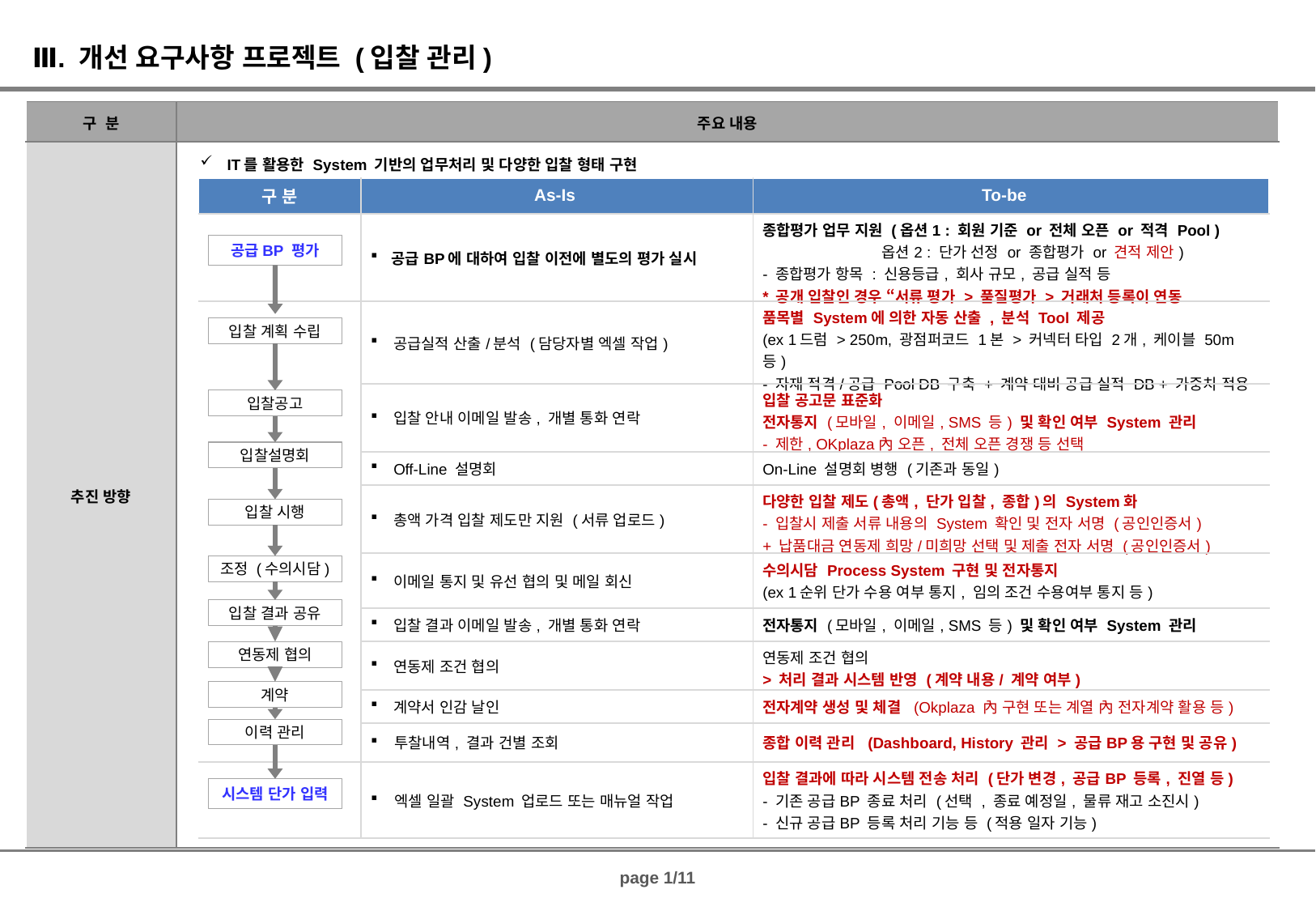

Ⅲ. 개선 요구사항 프로젝트 (입찰 관리)
| 구 분 | 주요 내용 |
| --- | --- |
| 추진 방향 | IT를 활용한 System 기반의 업무처리 및 다양한 입찰 형태 구현 |
| 구 분 | As-Is | To-be |
| --- | --- | --- |
|  | 공급BP에 대하여 입찰 이전에 별도의 평가 실시 | 종합평가 업무 지원 (옵션1 : 회원 기준 or 전체 오픈 or 적격 Pool ) 옵션2 : 단가 선정 or 종합평가 or 견적 제안) - 종합평가 항목 : 신용등급, 회사 규모, 공급 실적 등 \* 공개 입찰인 경우 “서류 평가 > 품질평가 > 거래처 등록이 연동 |
|  | 공급실적 산출/분석 (담당자별 엑셀 작업) | 품목별 System에 의한 자동 산출 , 분석 Tool 제공 (ex 1드럼 > 250m, 광점퍼코드 1본 > 커넥터 타입 2개, 케이블 50m 등) - 자재 적격/공급 Pool DB 구축 + 계약 대비 공급 실적 DB + 가중치 적용 |
|  | 입찰 안내 이메일 발송, 개별 통화 연락 | 입찰 공고문 표준화 전자통지 (모바일, 이메일, SMS 등) 및 확인 여부 System 관리 - 제한, OKplaza內 오픈, 전체 오픈 경쟁 등 선택 |
|  | Off-Line 설명회 | On-Line 설명회 병행 (기존과 동일) |
|  | 총액 가격 입찰 제도만 지원 (서류 업로드) | 다양한 입찰 제도(총액, 단가 입찰, 종합)의 System화 - 입찰시 제출 서류 내용의 System 확인 및 전자 서명 (공인인증서) + 납품대금 연동제 희망/미희망 선택 및 제출 전자 서명 (공인인증서) |
|  | 이메일 통지 및 유선 협의 및 메일 회신 | 수의시담 Process System 구현 및 전자통지 (ex 1순위 단가 수용 여부 통지, 임의 조건 수용여부 통지 등) |
|  | 입찰 결과 이메일 발송, 개별 통화 연락 | 전자통지 (모바일, 이메일, SMS 등) 및 확인 여부 System 관리 |
|  | 연동제 조건 협의 | 연동제 조건 협의 > 처리 결과 시스템 반영 (계약 내용/ 계약 여부) |
|  | 계약서 인감 날인 | 전자계약 생성 및 체결 (Okplaza 內 구현 또는 계열 內 전자계약 활용 등) |
|  | 투찰내역, 결과 건별 조회 | 종합 이력 관리 (Dashboard, History 관리 > 공급BP용 구현 및 공유) |
|  | 엑셀 일괄 System 업로드 또는 매뉴얼 작업 | 입찰 결과에 따라 시스템 전송 처리 (단가 변경, 공급BP 등록, 진열 등) - 기존 공급BP 종료 처리 (선택 , 종료 예정일, 물류 재고 소진시) - 신규 공급BP 등록 처리 기능 등 (적용 일자 기능) |
공급BP 평가
입찰 계획 수립
입찰공고
입찰설명회
입찰 시행
조정 (수의시담)
입찰 결과 공유
연동제 협의
계약
이력 관리
시스템 단가 입력